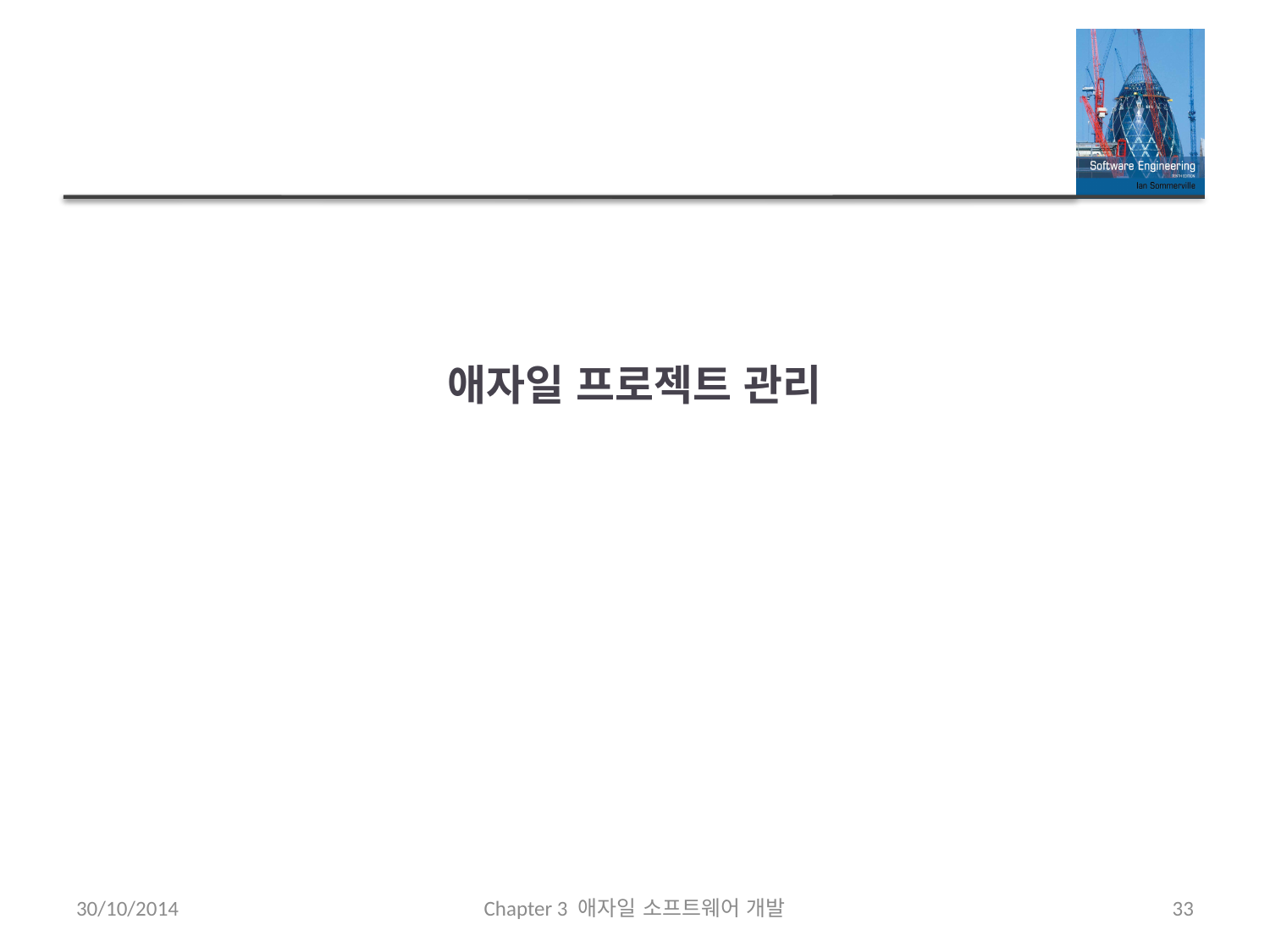

# 애자일 프로젝트 관리
30/10/2014
Chapter 3 애자일 소프트웨어 개발
33